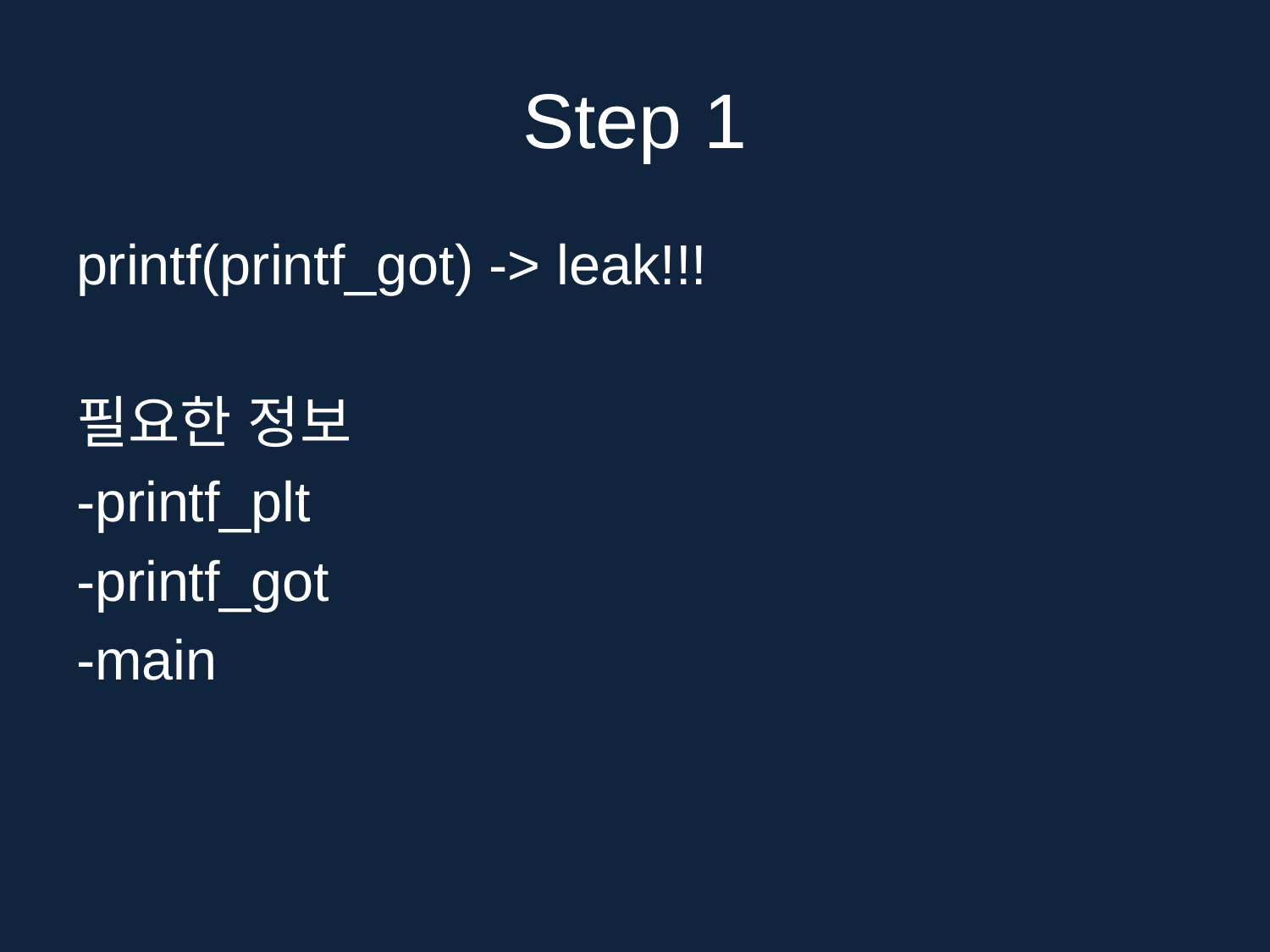

# Step 1
printf(printf_got) -> leak!!!

필요한 정보
-printf_plt
-printf_got
-main